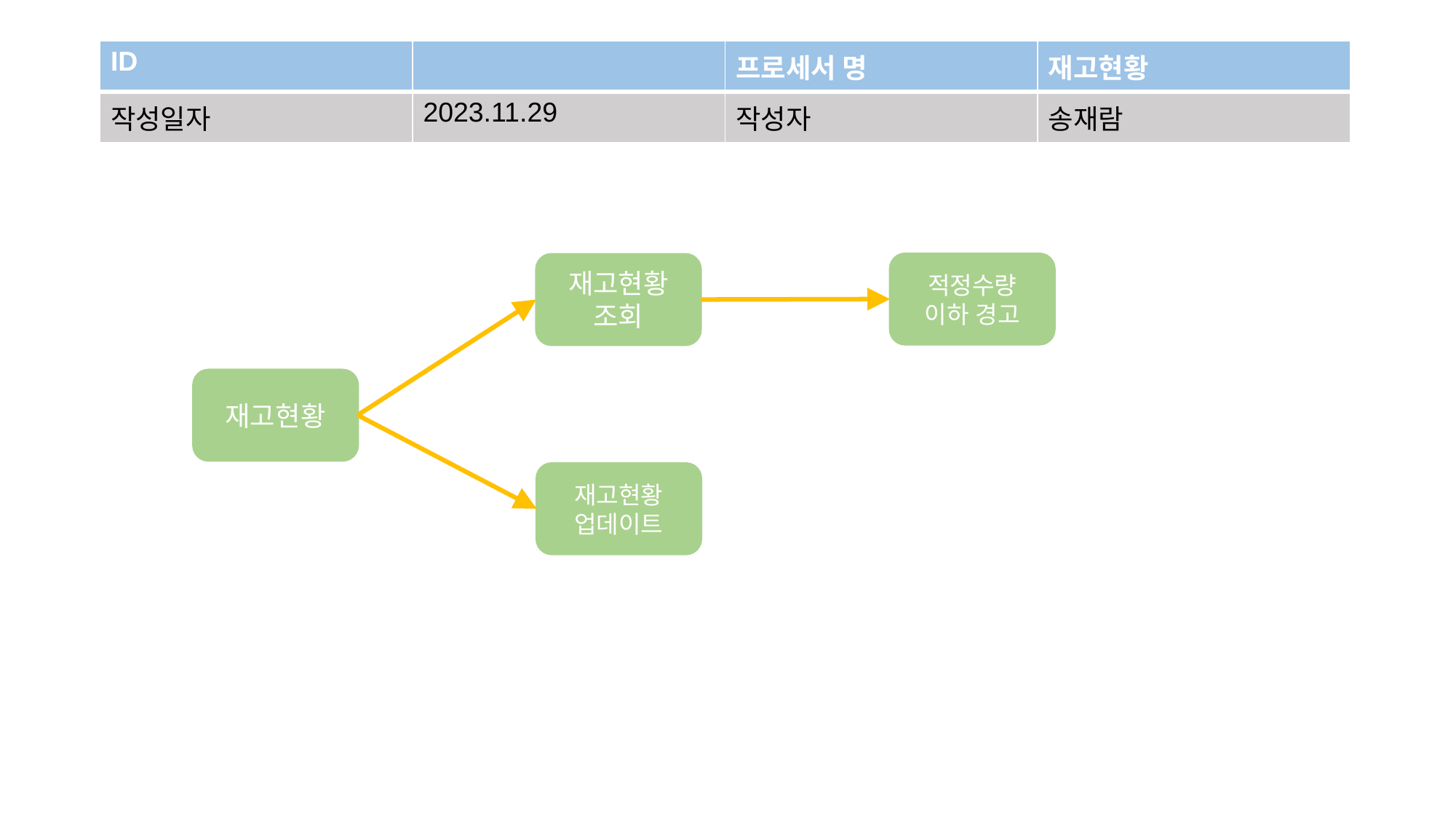

| ID |  | 프로세서 명 | 재고현황 |
| --- | --- | --- | --- |
| 작성일자 | 2023.11.29 | 작성자 | 송재람 |
적정수량
이하 경고
재고현황 조회
재고현황
재고현황
업데이트